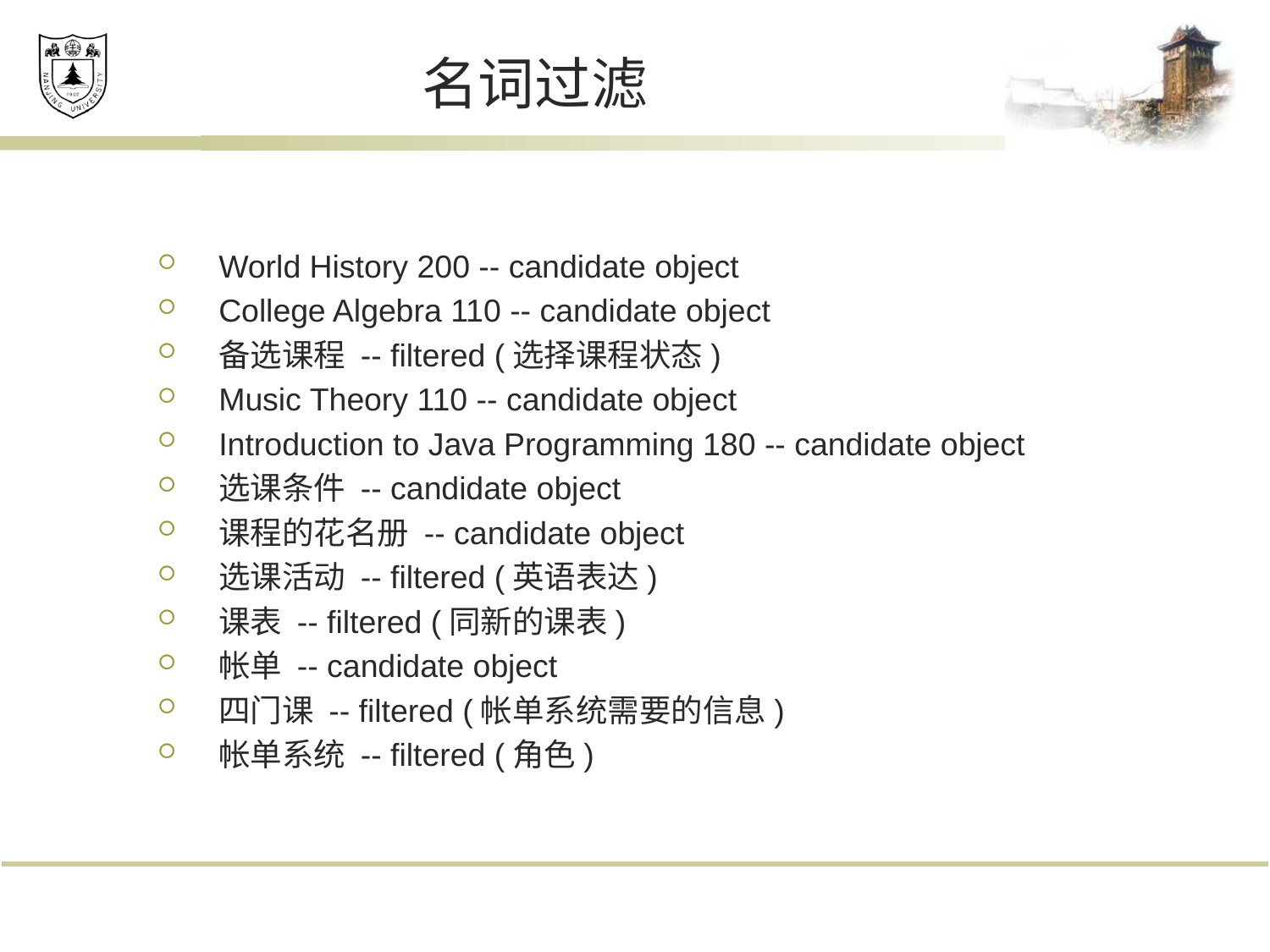

# 名词过滤
World History 200 -- candidate object
College Algebra 110 -- candidate object
备选课程 -- filtered (选择课程状态)
Music Theory 110 -- candidate object
Introduction to Java Programming 180 -- candidate object
选课条件 -- candidate object
课程的花名册 -- candidate object
选课活动 -- filtered (英语表达)
课表 -- filtered (同新的课表)
帐单 -- candidate object
四门课 -- filtered (帐单系统需要的信息)
帐单系统 -- filtered (角色)